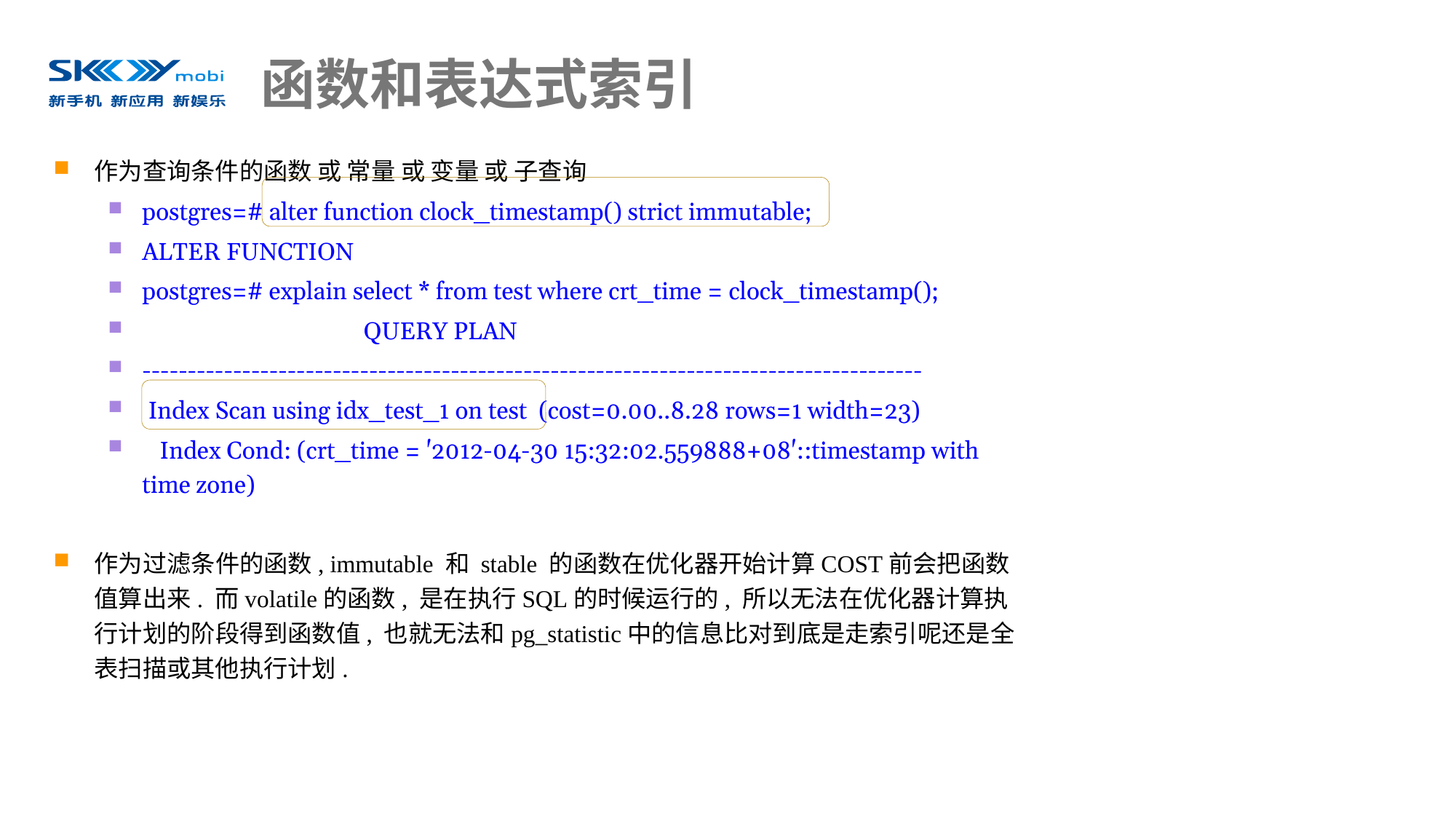

# 函数和表达式索引
作为查询条件的函数 或 常量 或 变量 或 子查询
postgres=# alter function clock_timestamp() strict immutable;
ALTER FUNCTION
postgres=# explain select * from test where crt_time = clock_timestamp();
                                      QUERY PLAN
--------------------------------------------------------------------------------------
 Index Scan using idx_test_1 on test  (cost=0.00..8.28 rows=1 width=23)
   Index Cond: (crt_time = '2012-04-30 15:32:02.559888+08'::timestamp with time zone)

作为过滤条件的函数, immutable 和 stable 的函数在优化器开始计算COST前会把函数值算出来. 而volatile的函数, 是在执行SQL的时候运行的, 所以无法在优化器计算执行计划的阶段得到函数值, 也就无法和pg_statistic中的信息比对到底是走索引呢还是全表扫描或其他执行计划.